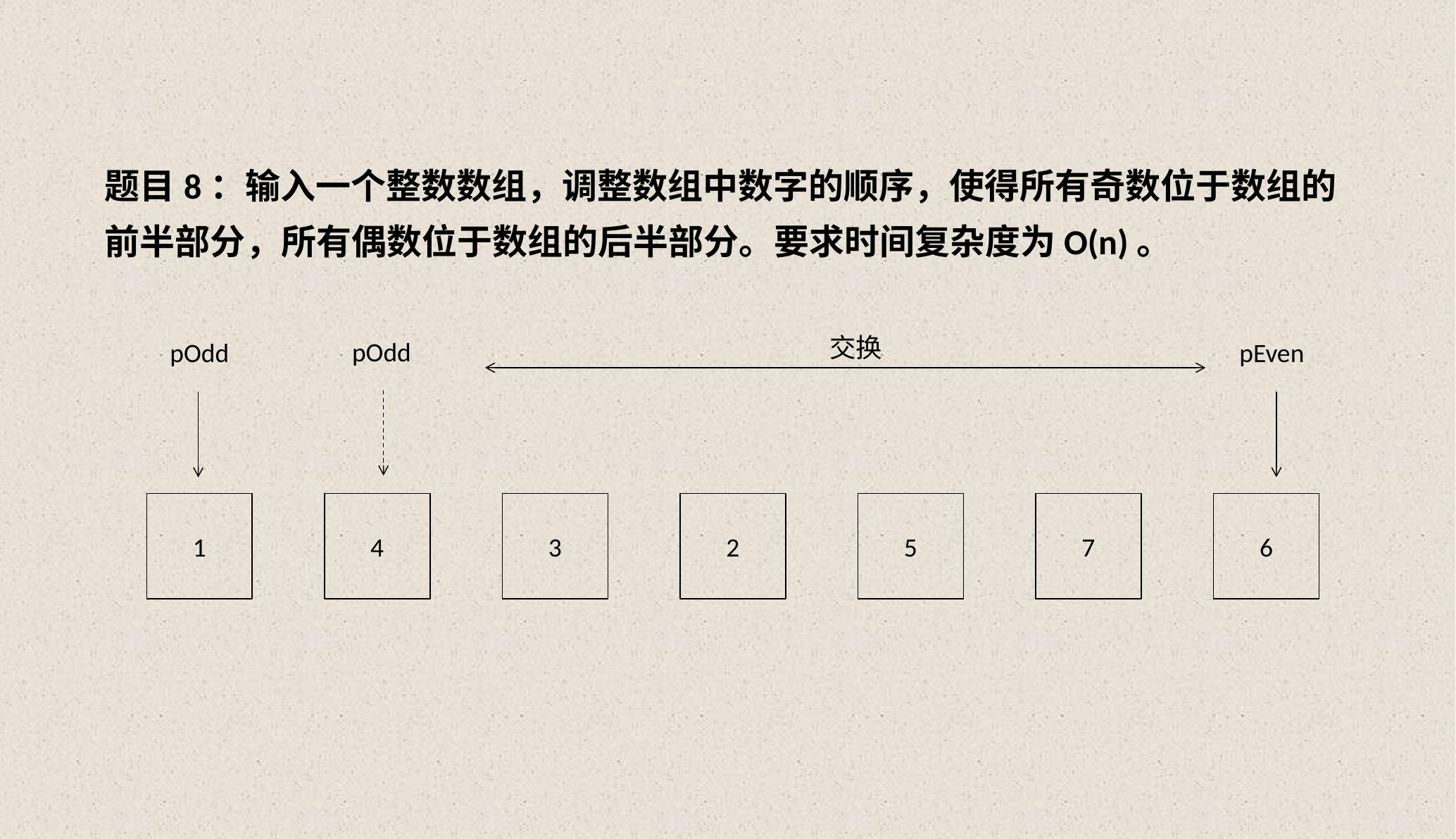

题目8：输入一个整数数组，调整数组中数字的顺序，使得所有奇数位于数组的前半部分，所有偶数位于数组的后半部分。要求时间复杂度为O(n)。
交换
pOdd
pOdd
pEven
1
4
3
2
5
7
6